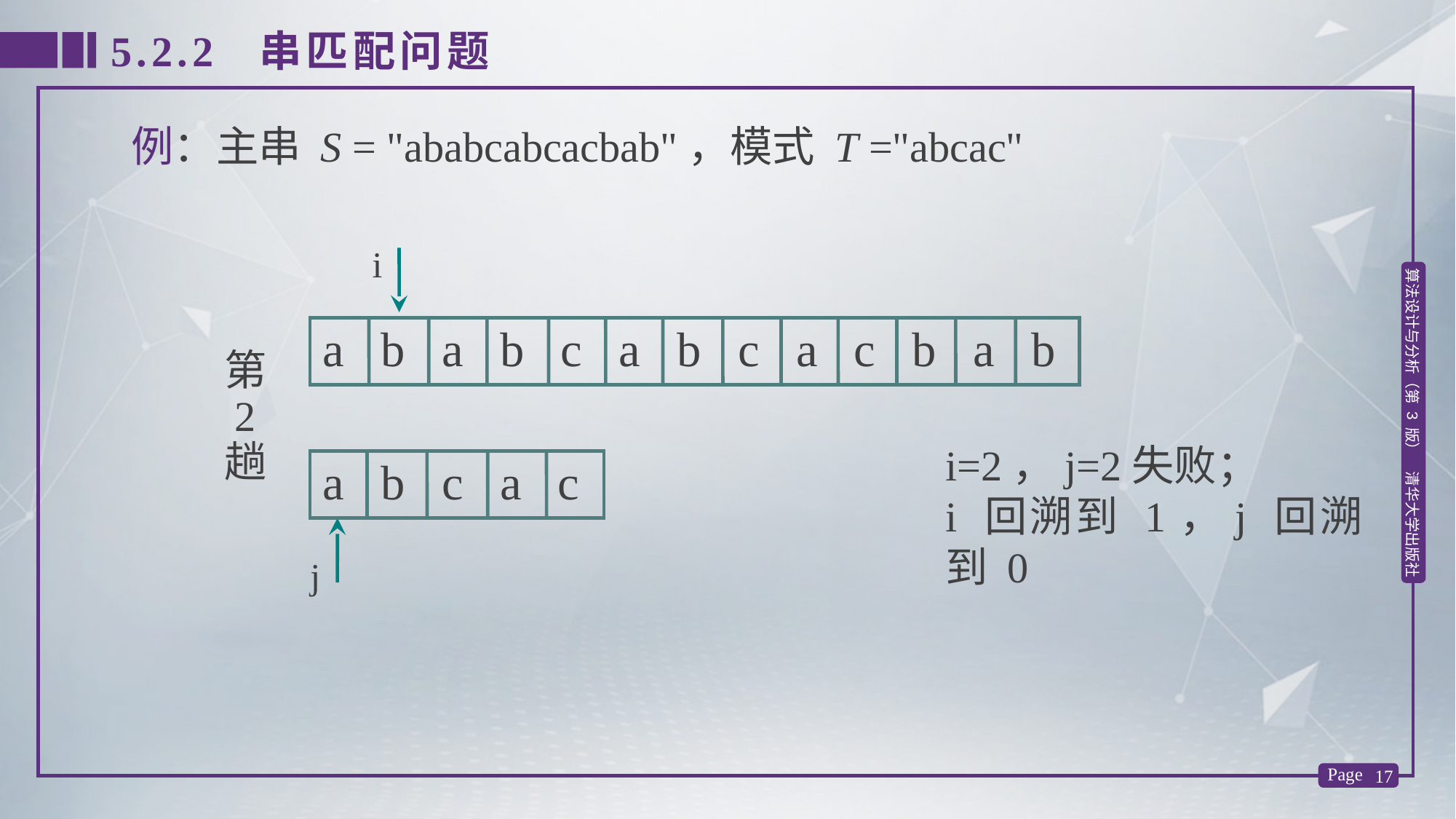

5.2.2  串匹配问题
例：主串 S = "ababcabcacbab"，模式 T ="abcac"
i

a   b   a   b   c   a   b   c   a   c   b   a   b

第
 2
趟
i=2，j=2失败；
i 回溯到 1，j 回溯到 0

a   b   c   a   c

j